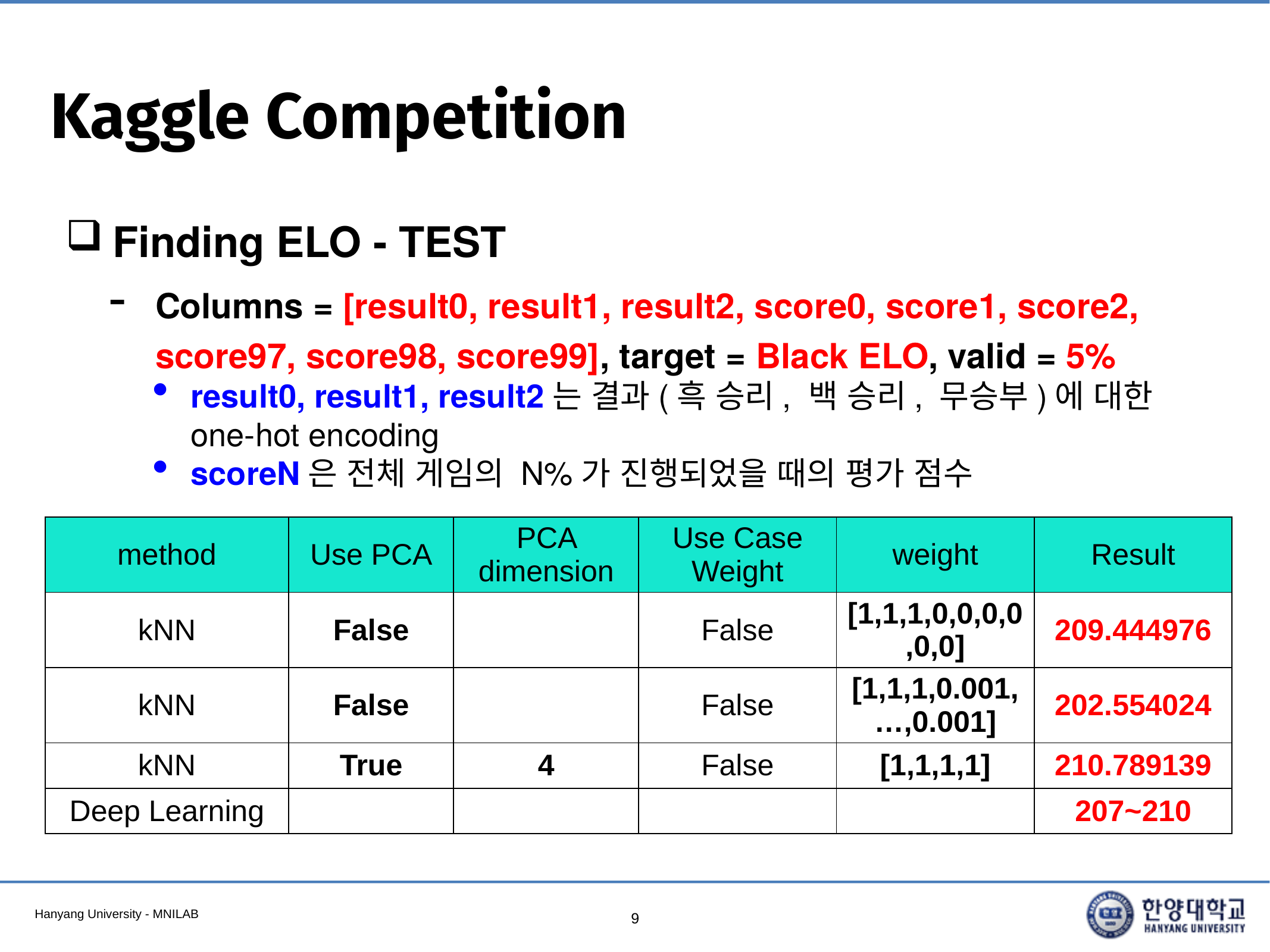

# Kaggle Competition
Finding ELO - TEST
Columns = [result0, result1, result2, score0, score1, score2, score97, score98, score99], target = Black ELO, valid = 5%
result0, result1, result2는 결과(흑 승리, 백 승리, 무승부)에 대한 one-hot encoding
scoreN은 전체 게임의 N%가 진행되었을 때의 평가 점수
| method | Use PCA | PCA dimension | Use Case Weight | weight | Result |
| --- | --- | --- | --- | --- | --- |
| kNN | False |  | False | [1,1,1,0,0,0,0,0,0] | 209.444976 |
| kNN | False |  | False | [1,1,1,0.001,…,0.001] | 202.554024 |
| kNN | True | 4 | False | [1,1,1,1] | 210.789139 |
| Deep Learning |  |  |  |  | 207~210 |
9